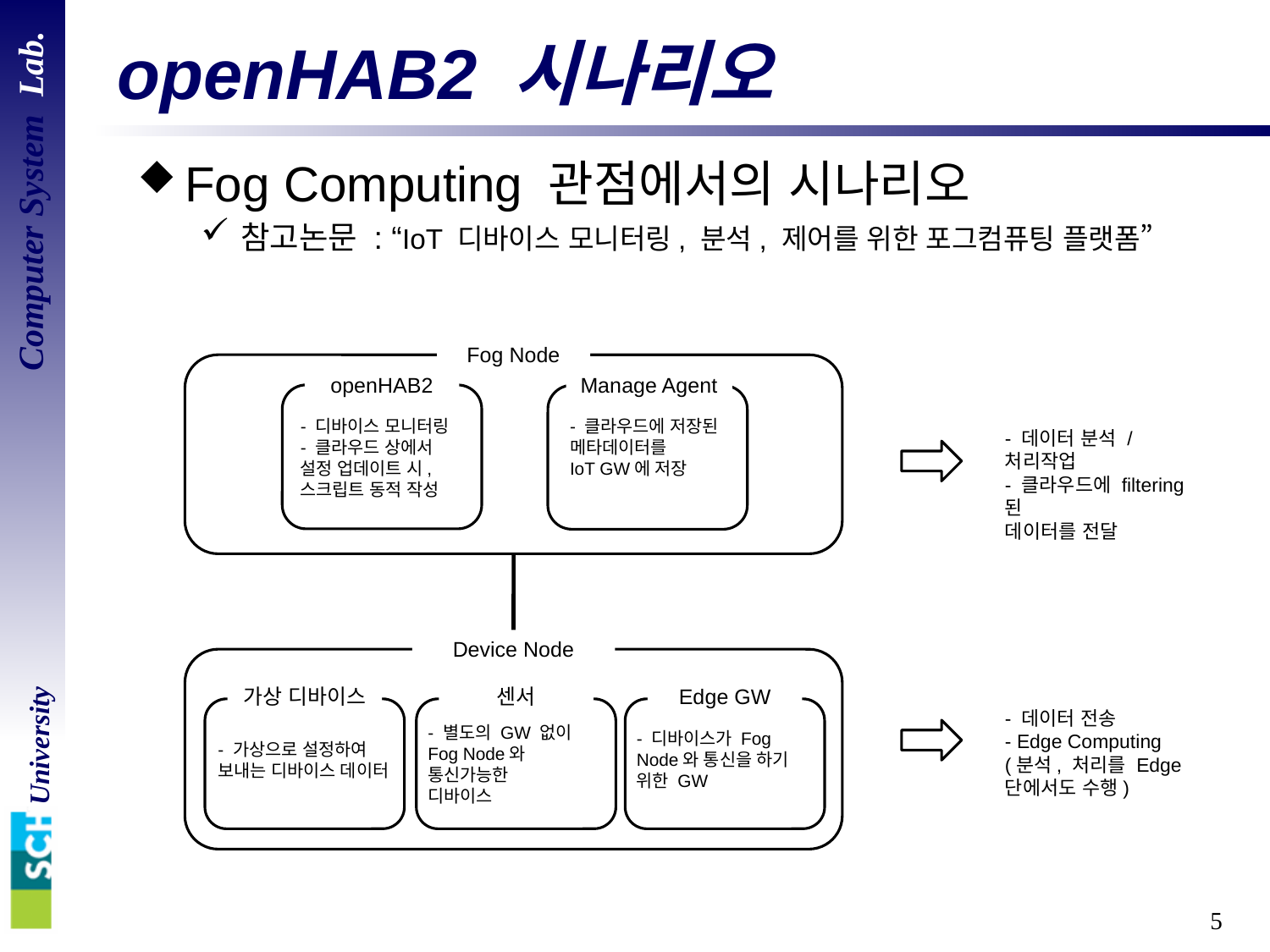

# openHAB2 시나리오
Fog Computing 관점에서의 시나리오
참고논문 : “IoT 디바이스 모니터링, 분석, 제어를 위한 포그컴퓨팅 플랫폼”

Fog Node

openHAB2

- 디바이스 모니터링
- 클라우드 상에서
설정 업데이트 시,
스크립트 동적 작성
Manage Agent

- 클라우드에 저장된
메타데이터를
IoT GW에 저장
- 데이터 분석 / 처리작업
- 클라우드에 filtering된
데이터를 전달

Device Node

가상 디바이스
센서

- 별도의 GW 없이 Fog Node와 통신가능한
디바이스
Edge GW

- 디바이스가 Fog Node와 통신을 하기 위한 GW

- 데이터 전송
- Edge Computing
(분석, 처리를 Edge 단에서도 수행)
- 가상으로 설정하여
보내는 디바이스 데이터